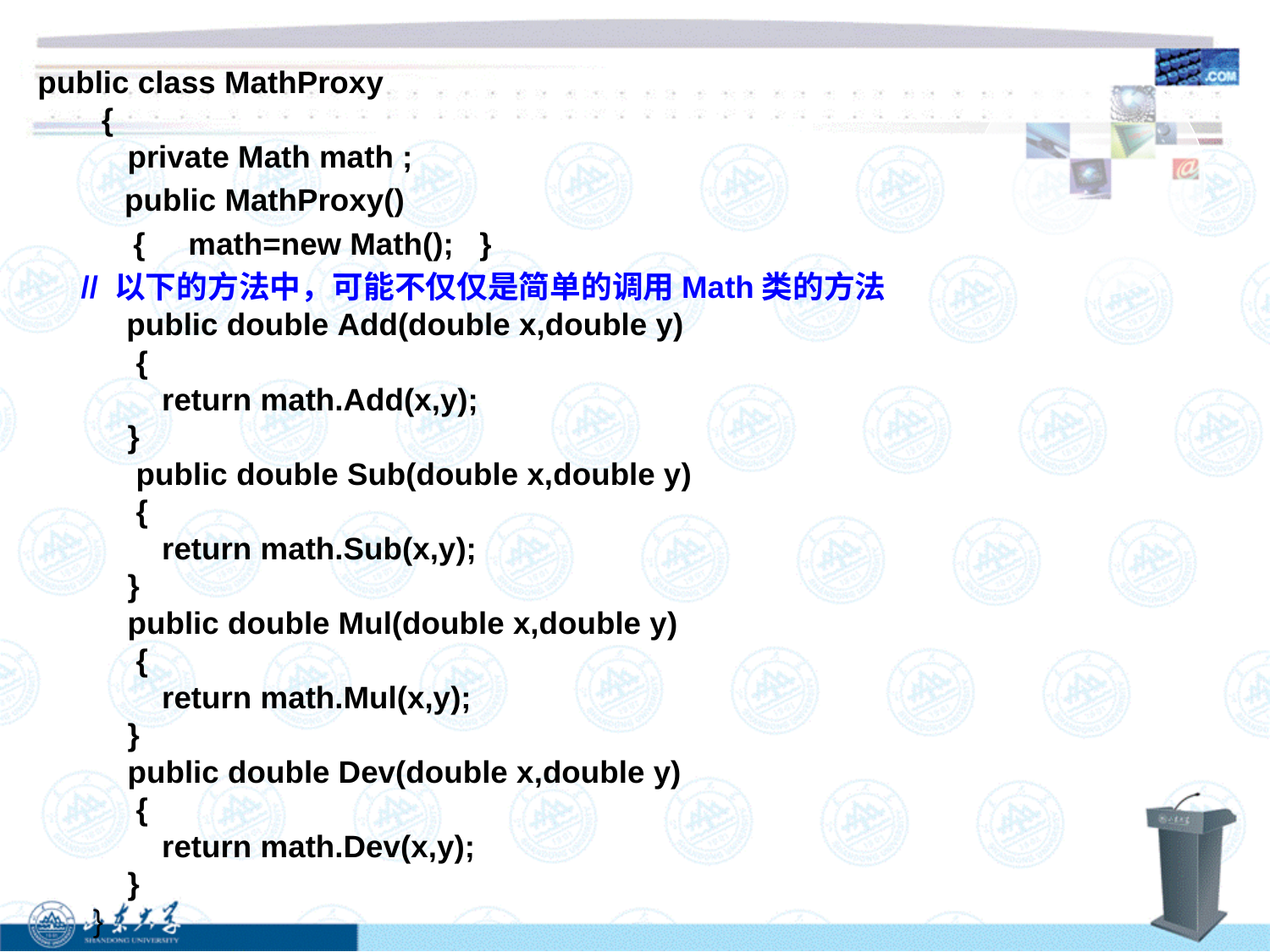

public class MathProxy
  {
     private Math math ;
          public MathProxy()
           {     math=new Math();   }
     // 以下的方法中，可能不仅仅是简单的调用Math类的方法
     public double Add(double x,double y)
      {
         return math.Add(x,y);
     }
      public double Sub(double x,double y)
      {
         return math.Sub(x,y);
     }
     public double Mul(double x,double y)
      {
         return math.Mul(x,y);
     }
     public double Dev(double x,double y)
      {
         return math.Dev(x,y);
     }
 }